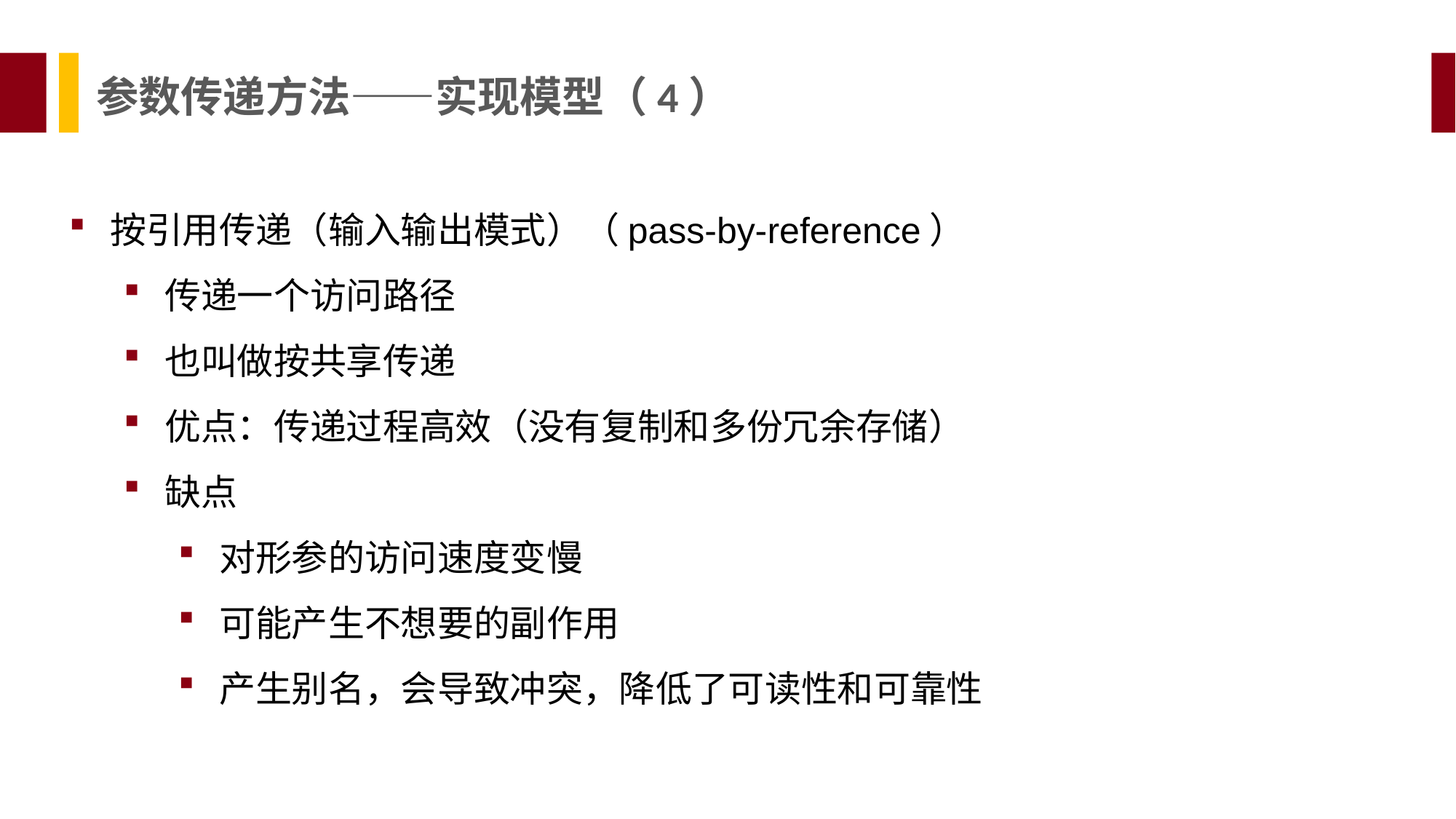

参数传递方法——实现模型（4）
按引用传递（输入输出模式）（pass-by-reference）
传递一个访问路径
也叫做按共享传递
优点：传递过程高效（没有复制和多份冗余存储）
缺点
对形参的访问速度变慢
可能产生不想要的副作用
产生别名，会导致冲突，降低了可读性和可靠性